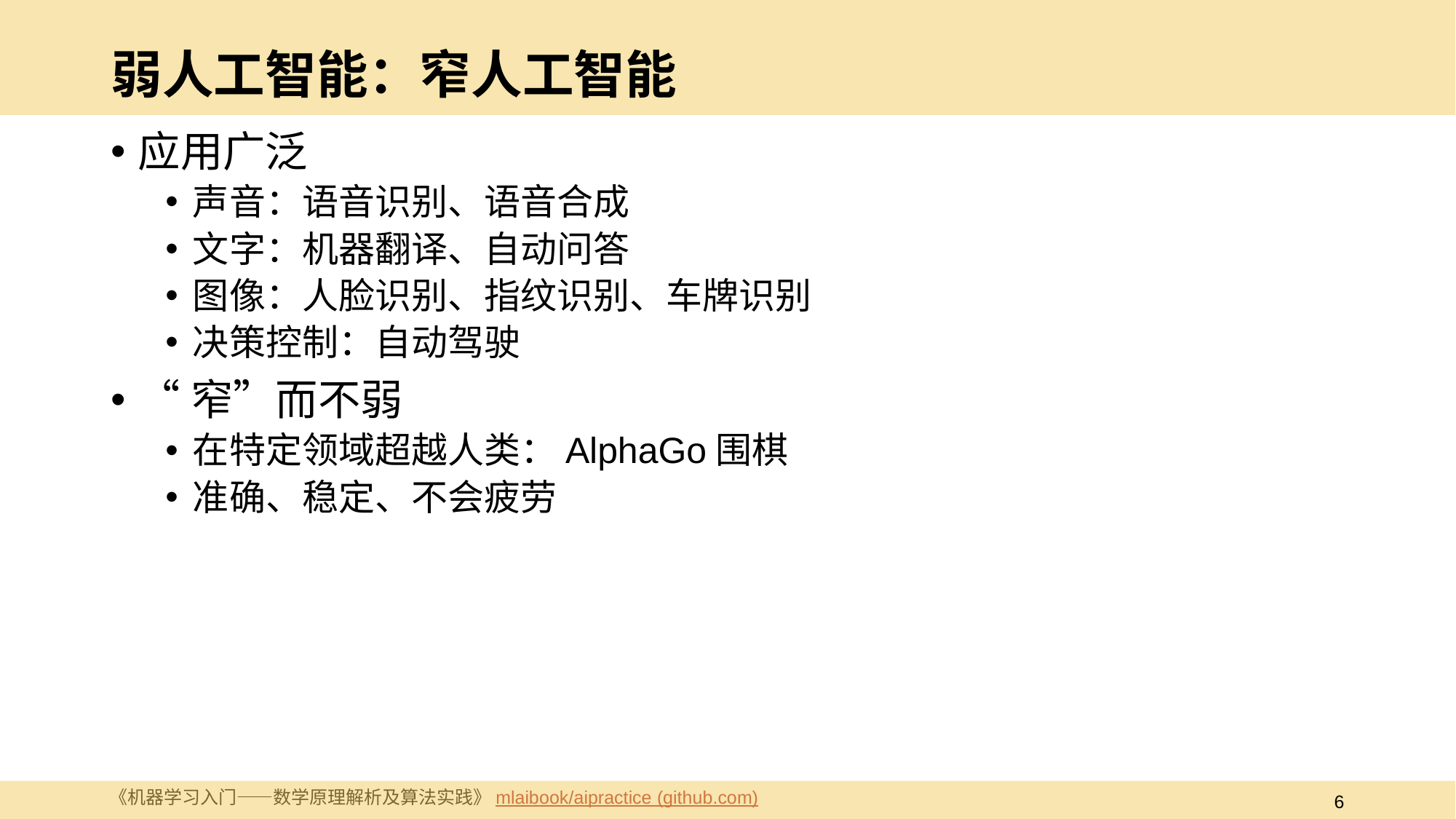

# 弱人工智能：窄人工智能
应用广泛
声音：语音识别、语音合成
文字：机器翻译、自动问答
图像：人脸识别、指纹识别、车牌识别
决策控制：自动驾驶
“窄”而不弱
在特定领域超越人类：AlphaGo围棋
准确、稳定、不会疲劳

6